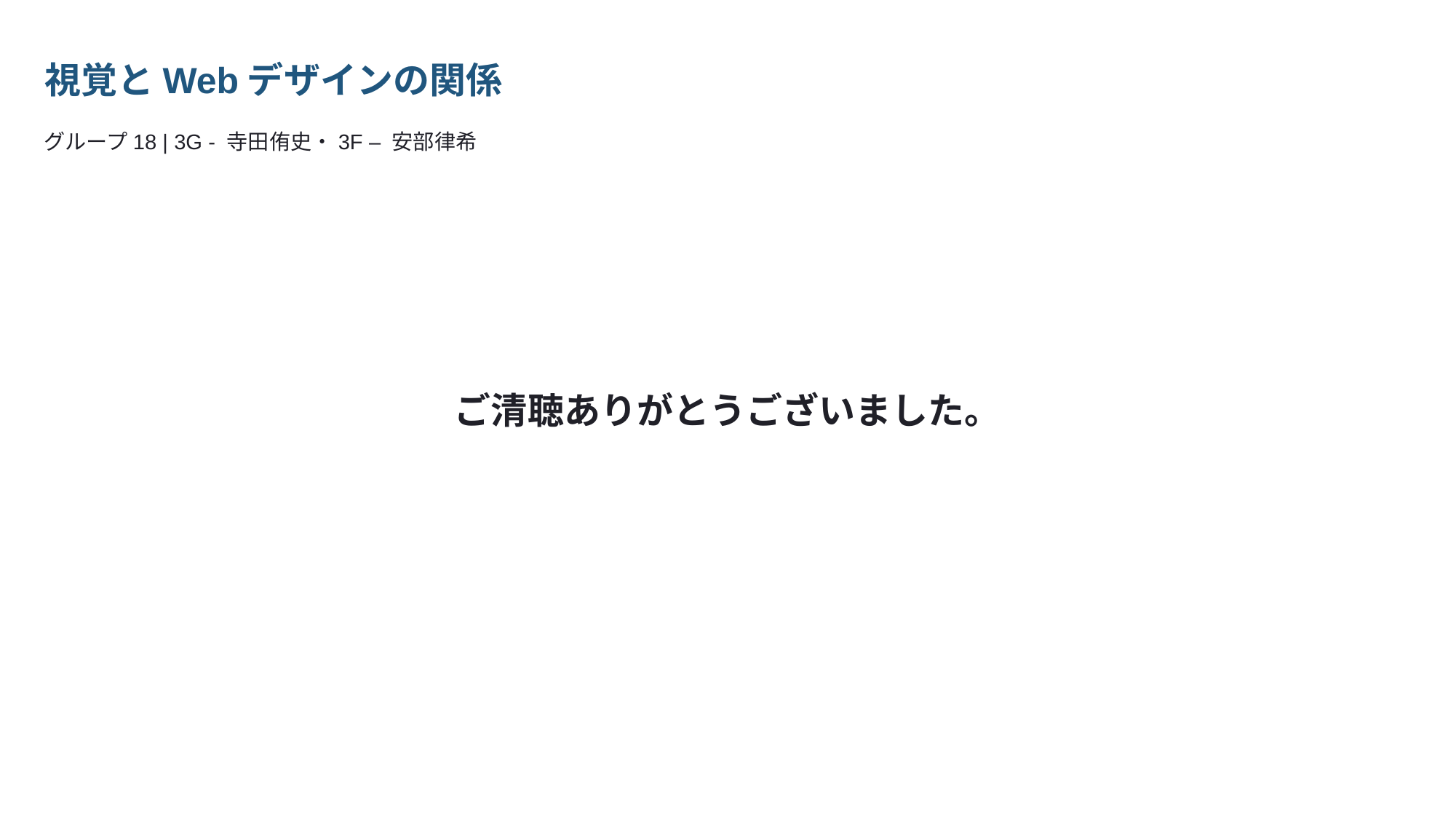

視覚とWebデザインの関係
グループ18 | 3G - 寺田侑史・3F – 安部律希
ご清聴ありがとうございました。